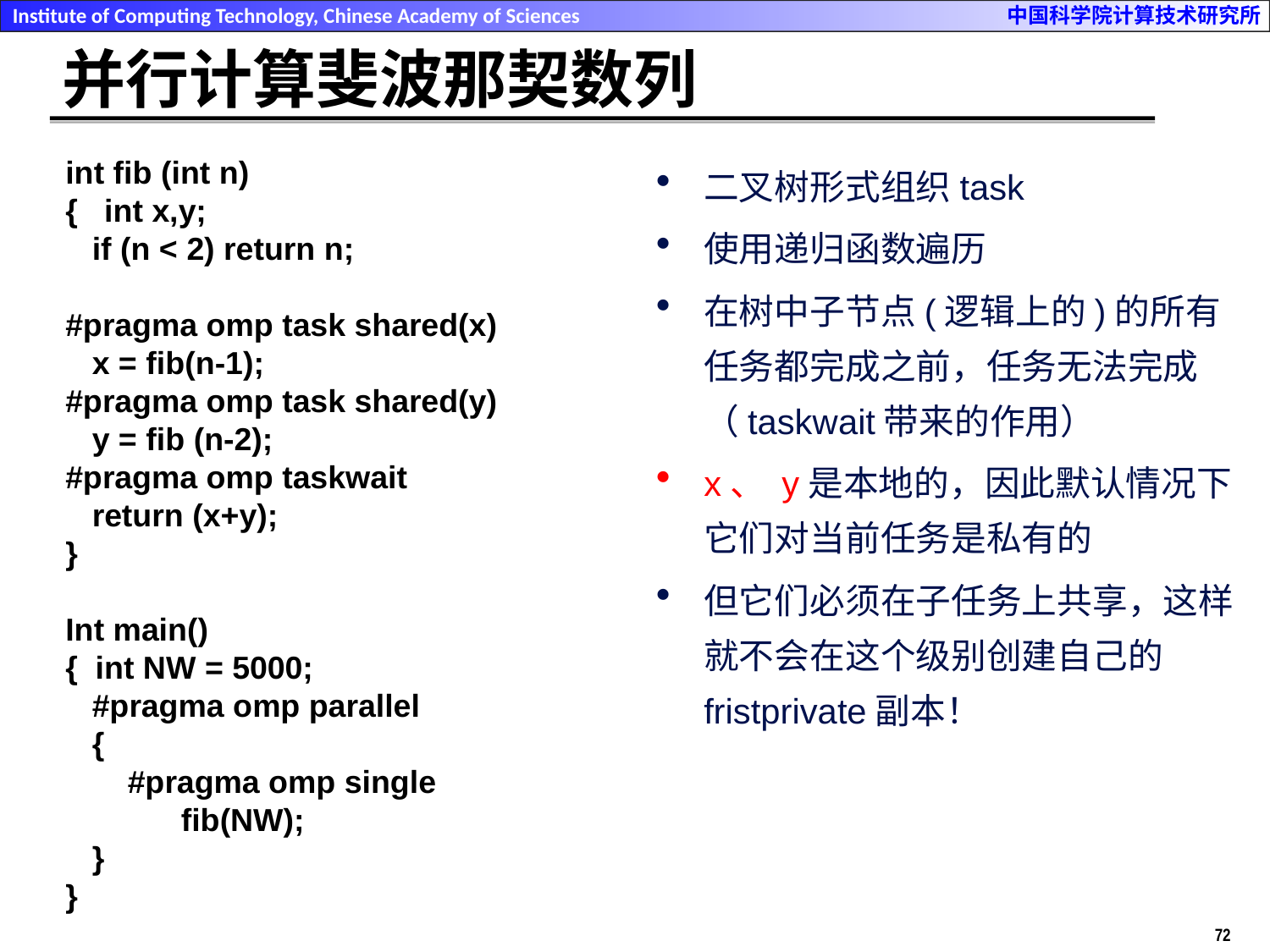

# 并行计算斐波那契数列
二叉树形式组织task
使用递归函数遍历
在树中子节点(逻辑上的)的所有任务都完成之前，任务无法完成（taskwait带来的作用）
x、 y是本地的，因此默认情况下它们对当前任务是私有的
但它们必须在子任务上共享，这样就不会在这个级别创建自己的fristprivate副本！
int fib (int n)
{   int x,y;
   if (n < 2) return n;

#pragma omp task shared(x)
   x = fib(n-1);
#pragma omp task shared(y)
   y = fib (n-2);
#pragma omp taskwait
   return (x+y);
}

Int main()
{  int NW = 5000;
   #pragma omp parallel
   {
       #pragma omp single
             fib(NW);
   }
}